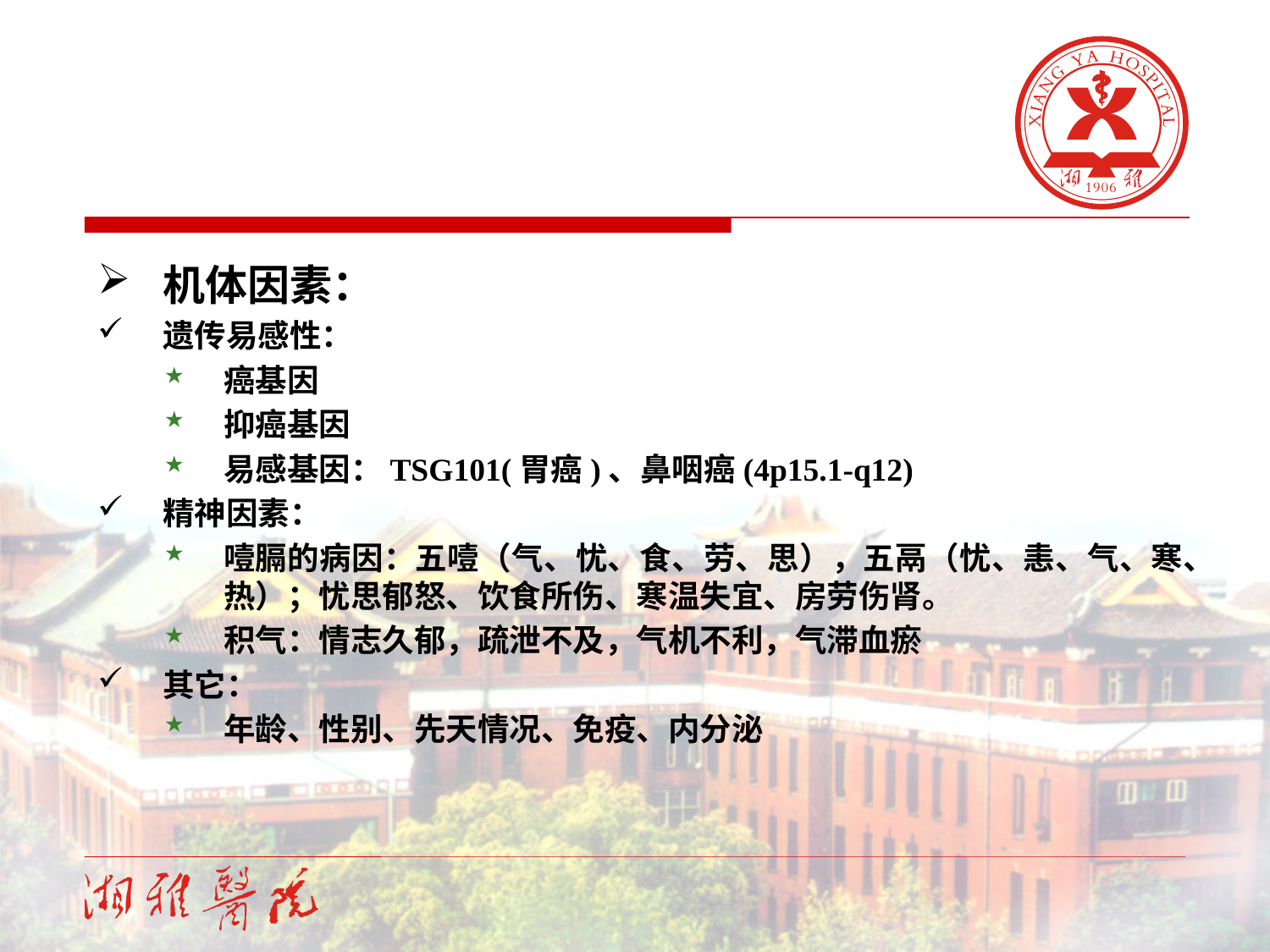

机体因素：
遗传易感性：
癌基因
抑癌基因
易感基因：TSG101(胃癌)、鼻咽癌(4p15.1-q12)
精神因素：
噎膈的病因：五噎（气、忧、食、劳、思），五鬲（忧、恚、气、寒、热）；忧思郁怒、饮食所伤、寒温失宜、房劳伤肾。
积气：情志久郁，疏泄不及，气机不利，气滞血瘀
其它：
年龄、性别、先天情况、免疫、内分泌